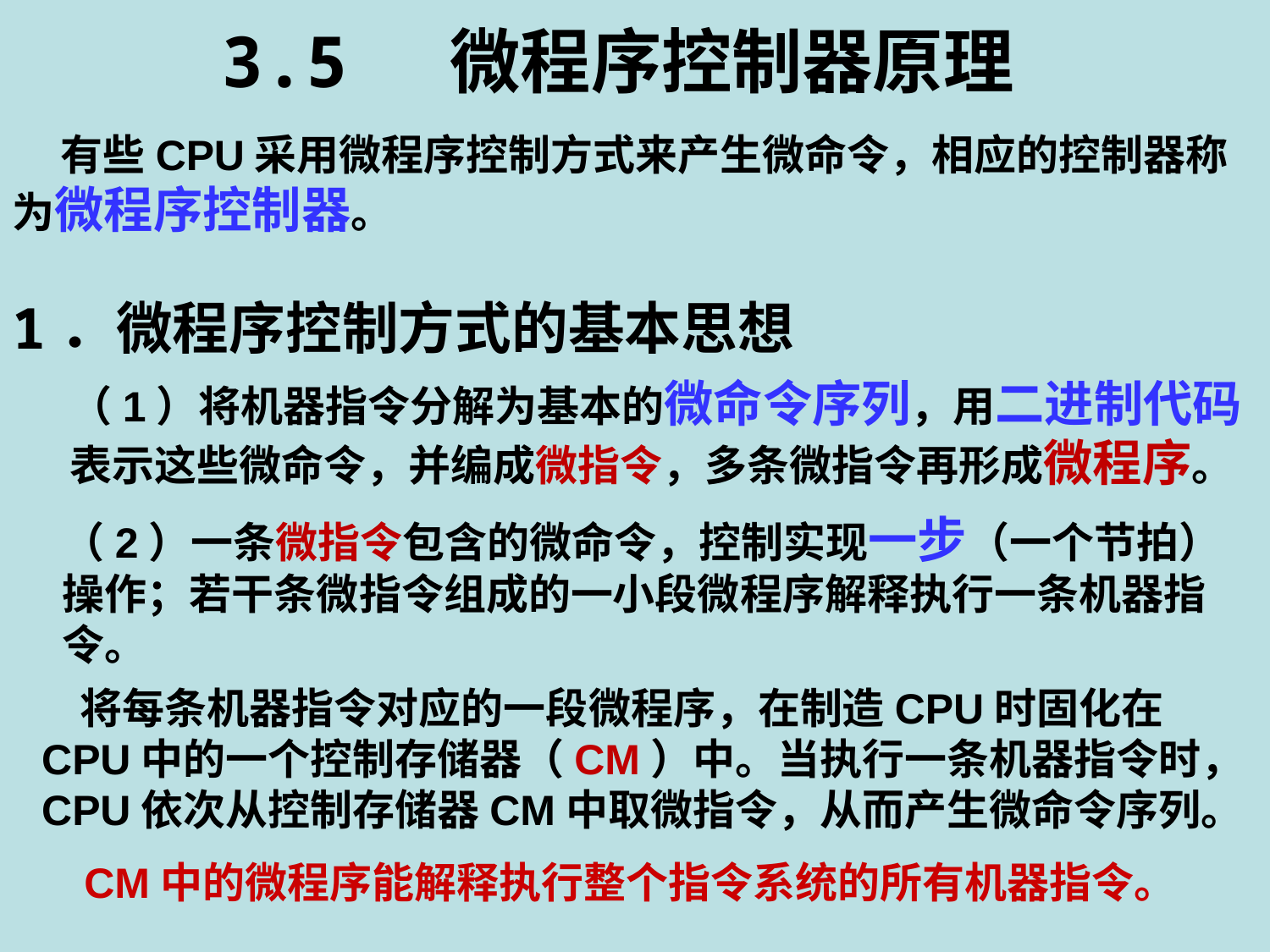

3.5  微程序控制器原理
    有些CPU采用微程序控制方式来产生微命令，相应的控制器称为微程序控制器。
1．微程序控制方式的基本思想
（1）将机器指令分解为基本的微命令序列，用二进制代码表示这些微命令，并编成微指令，多条微指令再形成微程序。
（2）一条微指令包含的微命令，控制实现一步（一个节拍）操作；若干条微指令组成的一小段微程序解释执行一条机器指令。
   将每条机器指令对应的一段微程序，在制造CPU时固化在CPU中的一个控制存储器（CM）中。当执行一条机器指令时，CPU依次从控制存储器CM中取微指令，从而产生微命令序列。
CM中的微程序能解释执行整个指令系统的所有机器指令。